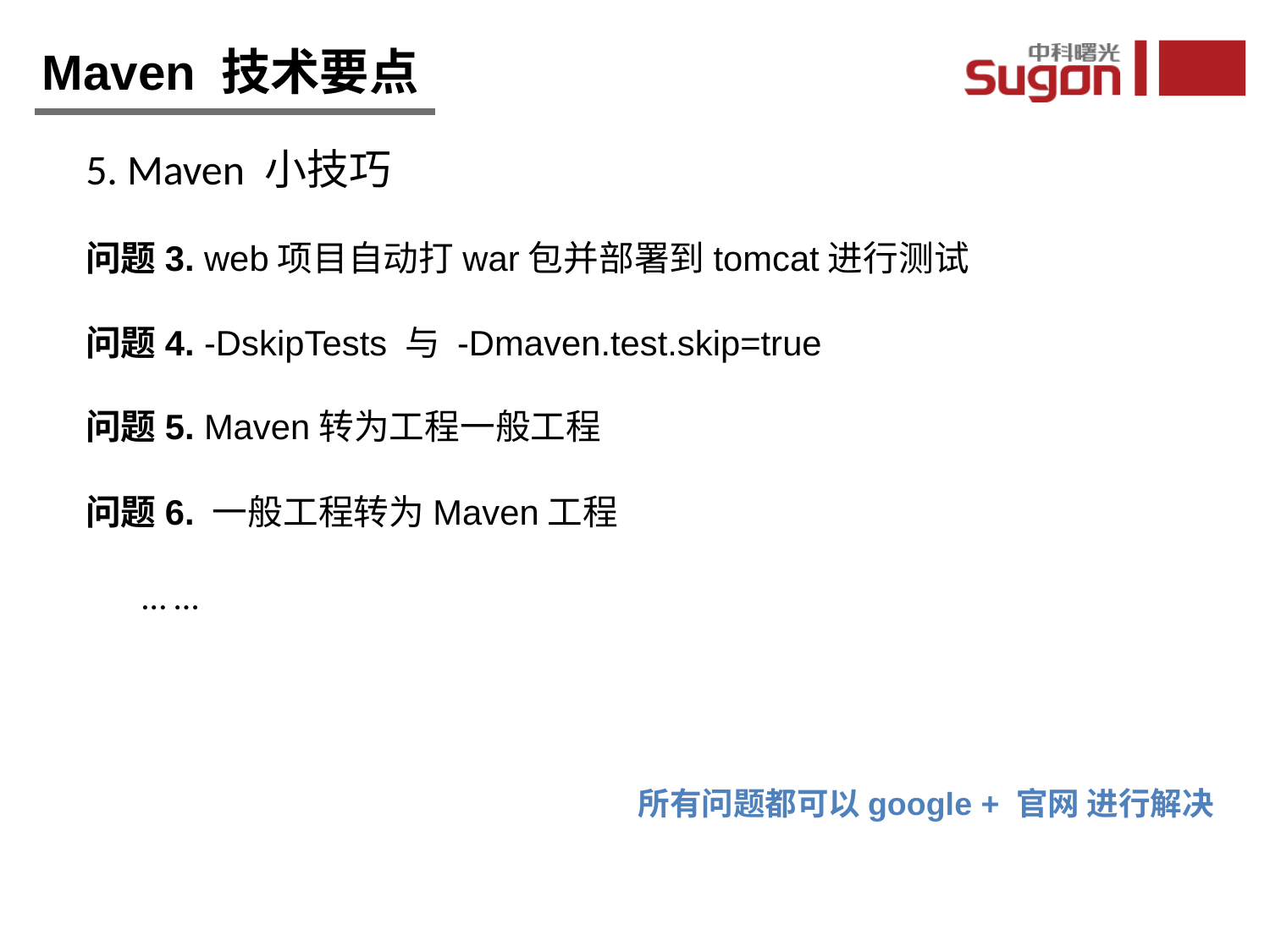

Maven 技术要点
5. Maven 小技巧

问题3. web项目自动打war包并部署到tomcat进行测试

问题4. -DskipTests 与 -Dmaven.test.skip=true

问题5. Maven转为工程一般工程

问题6. 一般工程转为Maven工程

       … …

所有问题都可以google + 官网 进行解决